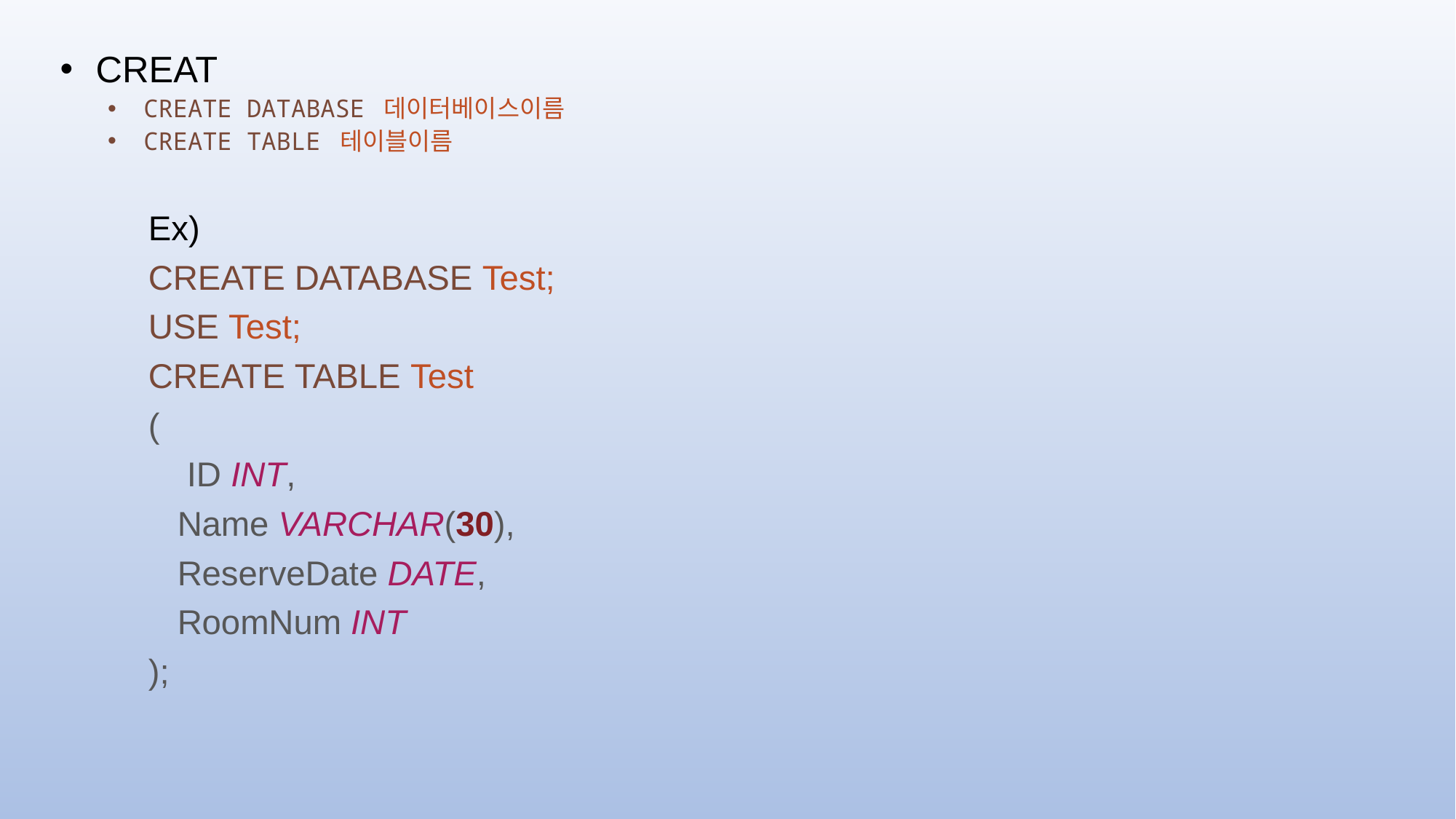

CREAT
CREATE DATABASE 데이터베이스이름
CREATE TABLE 테이블이름

	Ex)
 	CREATE DATABASE Test;
	USE Test;
 	CREATE TABLE Test
	(
	    ID INT,
 	   Name VARCHAR(30),
 	   ReserveDate DATE,
 	   RoomNum INT
	);